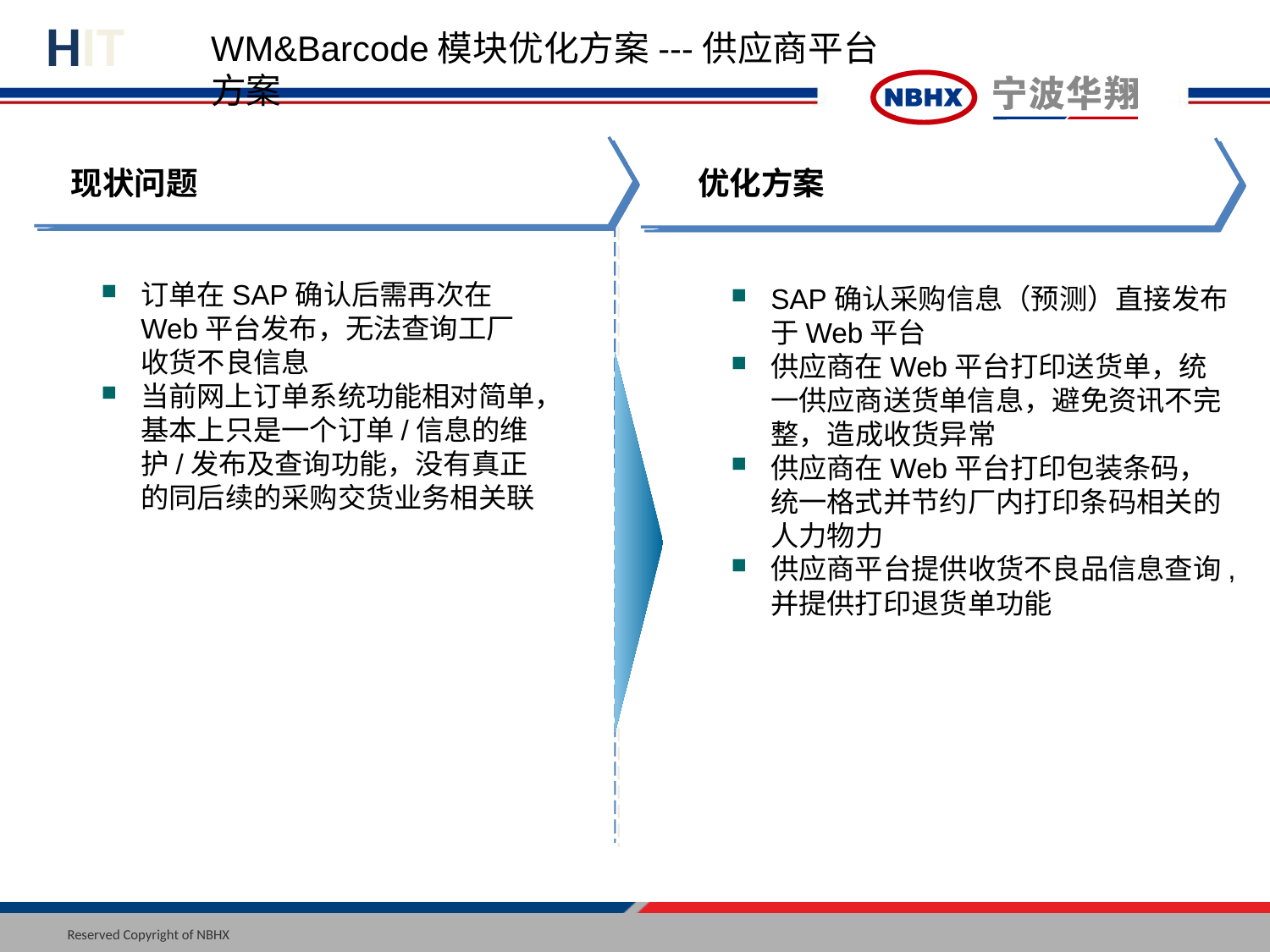

WM&Barcode模块优化方案---供应商平台方案

现状问题
优化方案

订单在SAP确认后需再次在Web平台发布，无法查询工厂收货不良信息
当前网上订单系统功能相对简单，基本上只是一个订单/信息的维护/发布及查询功能，没有真正的同后续的采购交货业务相关联

SAP确认采购信息（预测）直接发布于Web平台
供应商在Web平台打印送货单，统一供应商送货单信息，避免资讯不完整，造成收货异常
供应商在Web平台打印包装条码，统一格式并节约厂内打印条码相关的人力物力
供应商平台提供收货不良品信息查询,并提供打印退货单功能